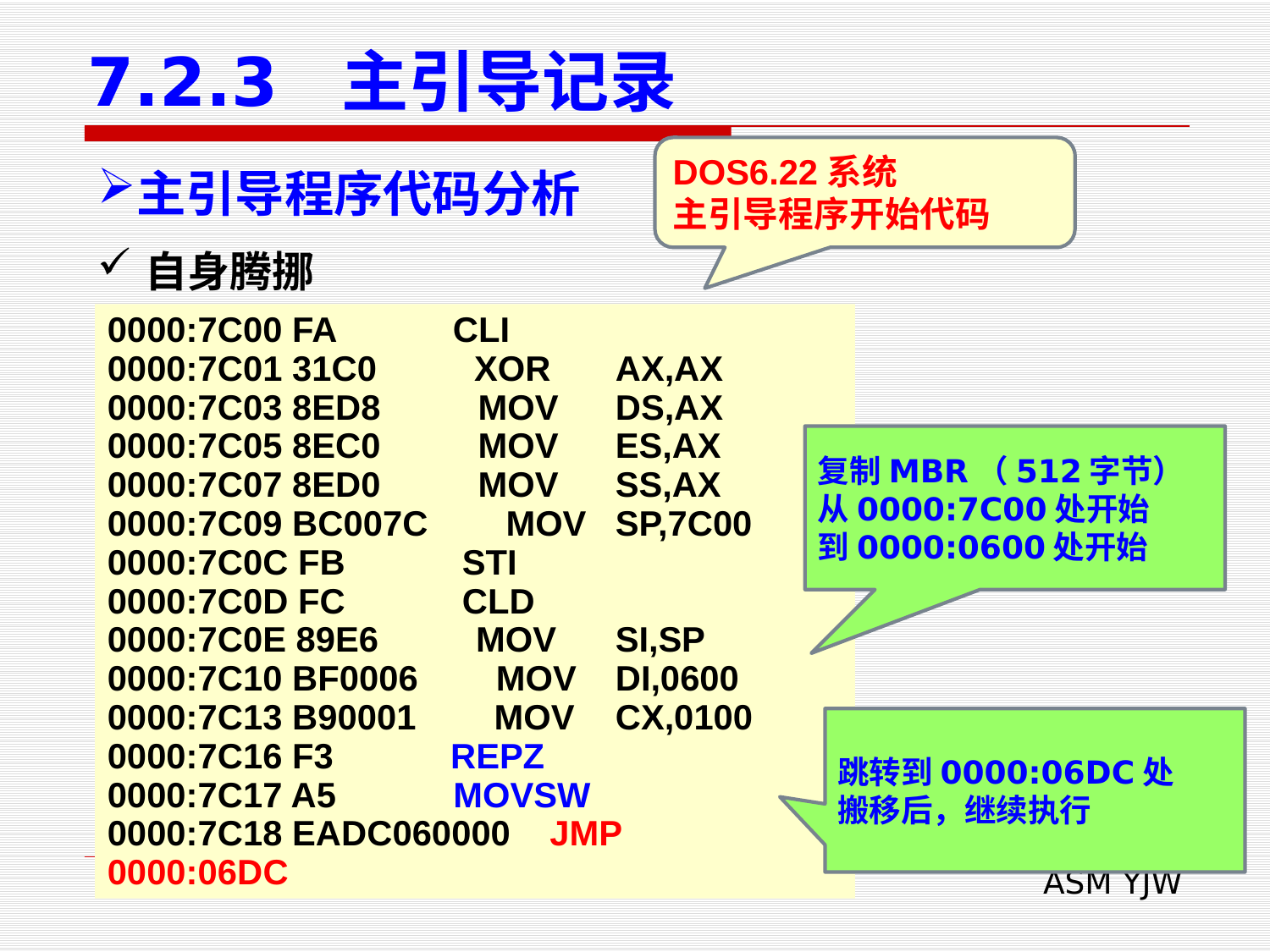

# 7.2.3  主引导记录
DOS6.22系统
主引导程序开始代码
主引导程序代码分析
自身腾挪
0000:7C00 FA            CLI
0000:7C01 31C0          XOR	AX,AX
0000:7C03 8ED8          MOV	DS,AX
0000:7C05 8EC0          MOV	ES,AX
0000:7C07 8ED0          MOV	SS,AX
0000:7C09 BC007C        MOV	SP,7C00
0000:7C0C FB            STI
0000:7C0D FC            CLD
0000:7C0E 89E6          MOV	SI,SP
0000:7C10 BF0006        MOV	DI,0600
0000:7C13 B90001        MOV	CX,0100
0000:7C16 F3            REPZ
0000:7C17 A5            MOVSW
0000:7C18 EADC060000    JMP	0000:06DC
复制MBR（512字节）
从0000:7C00处开始
到0000:0600处开始
跳转到0000:06DC处
搬移后，继续执行